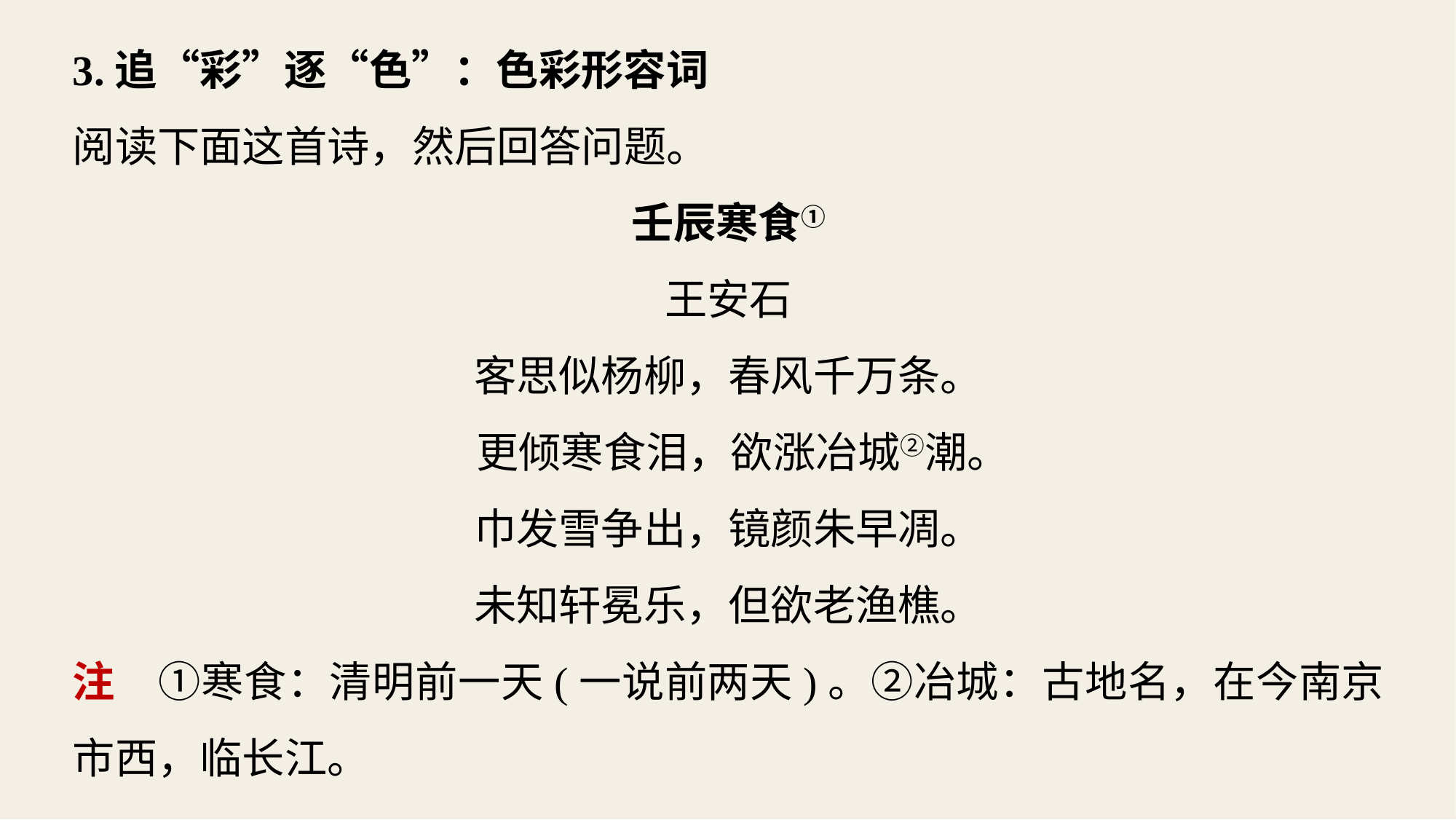

3.追“彩”逐“色”：色彩形容词
阅读下面这首诗，然后回答问题。
壬辰寒食①
王安石
客思似杨柳，春风千万条。
  更倾寒食泪，欲涨冶城②潮。
巾发雪争出，镜颜朱早凋。
未知轩冕乐，但欲老渔樵。
注　①寒食：清明前一天(一说前两天)。②冶城：古地名，在今南京市西，临长江。